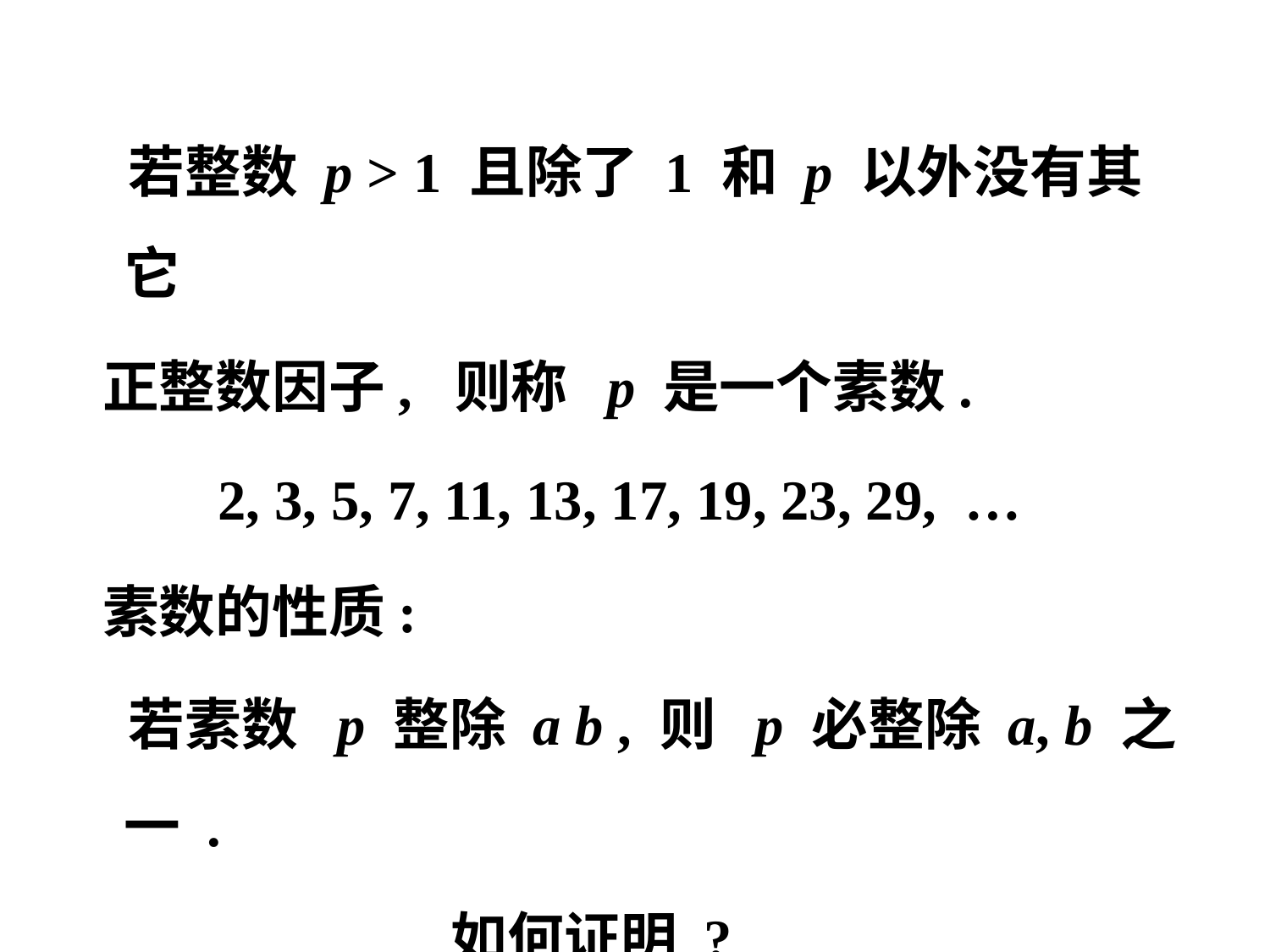

若整数 p > 1 且除了 1 和 p 以外没有其它
 正整数因子,  则称  p 是一个素数.
          2, 3, 5, 7, 11, 13, 17, 19, 23, 29,  …
 素数的性质:
   若素数  p 整除 a b , 则  p 必整除 a, b 之一 .
                            如何证明 ?